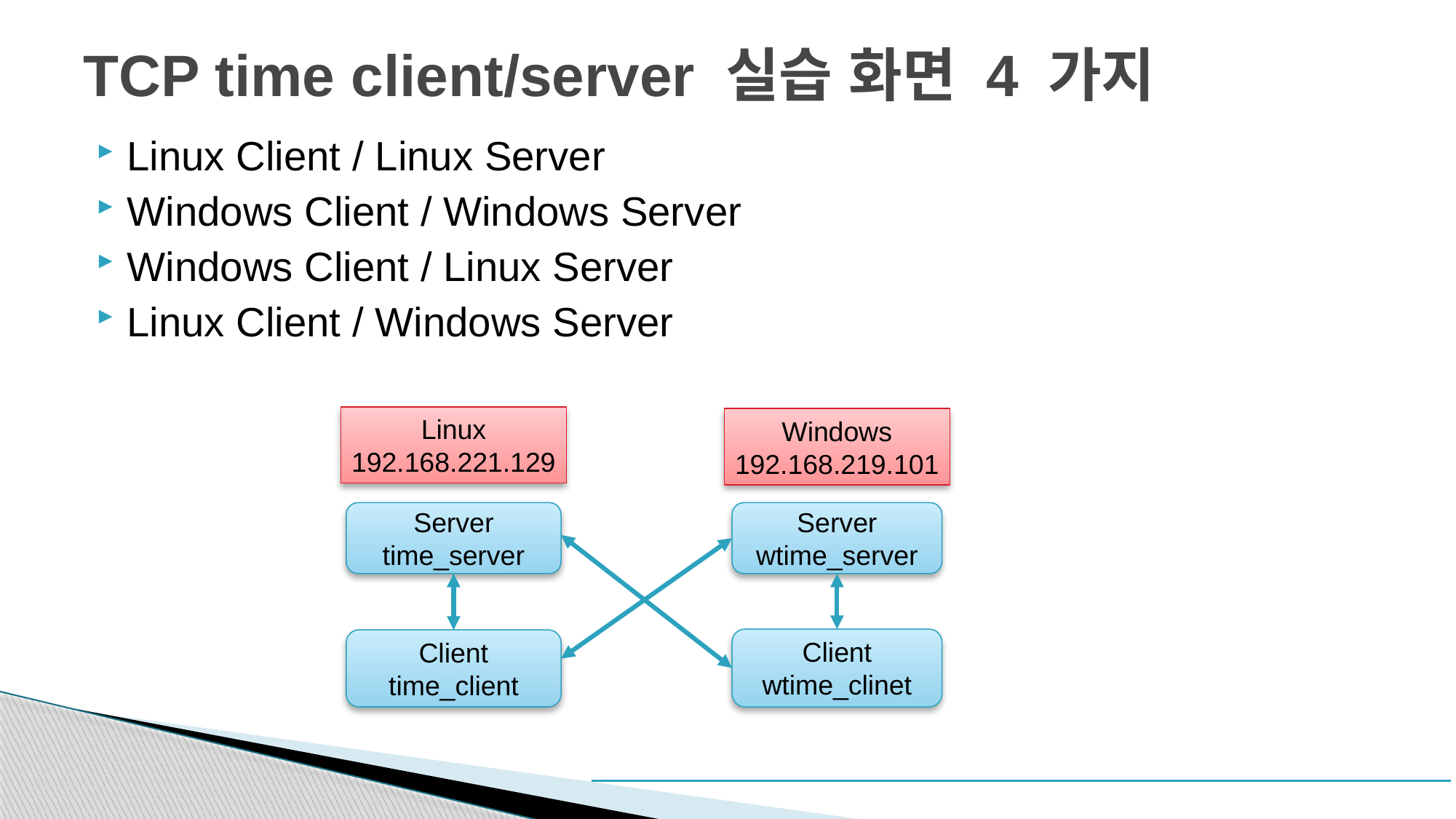

# TCP time client/server 실습 화면 4 가지
Linux Client / Linux Server
Windows Client / Windows Server
Windows Client / Linux Server
Linux Client / Windows Server

Linux
192.168.221.129
Windows
192.168.219.101
Server
time_server
Server
wtime_server
Client
wtime_clinet
Client
time_client